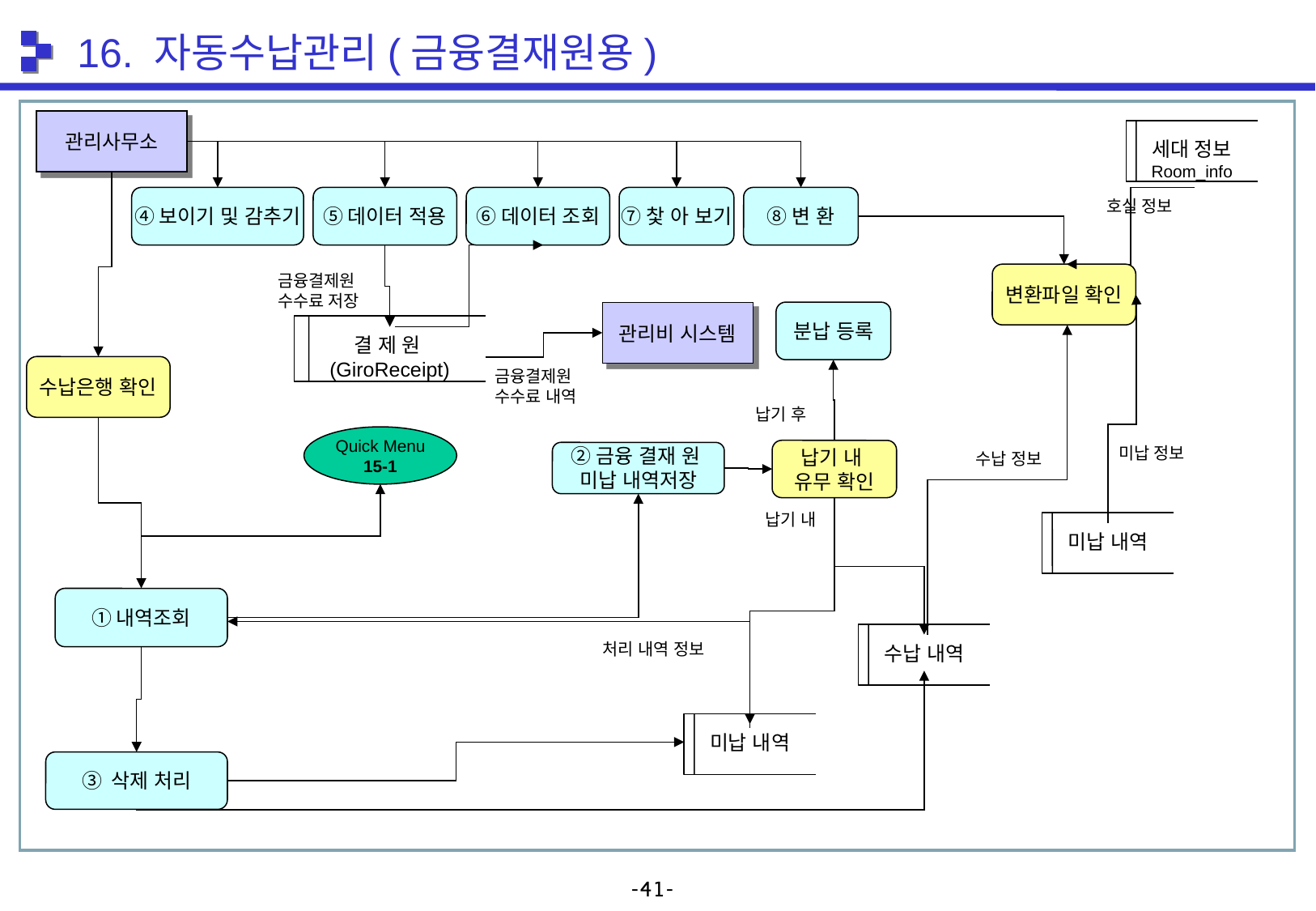

16. 자동수납관리(금융결재원용)

관리사무소

세대 정보
Room_info

④보이기 및 감추기
⑤데이터 적용
⑥데이터 조회
⑦찿 아 보기
⑧변 환
호실 정보
금융결제원 수수료 저장
변환파일 확인
분납 등록
관리비 시스템

결 제 원(GiroReceipt)

수납은행 확인
금융결제원 수수료 내역
납기 후
Quick Menu
15-1
미납 정보
납기 내
유무 확인
수납 정보

②금융 결재 원
미납 내역저장

납기 내

미납 내역

①내역조회

수납 내역

처리 내역 정보

미납 내역

③ 삭제 처리